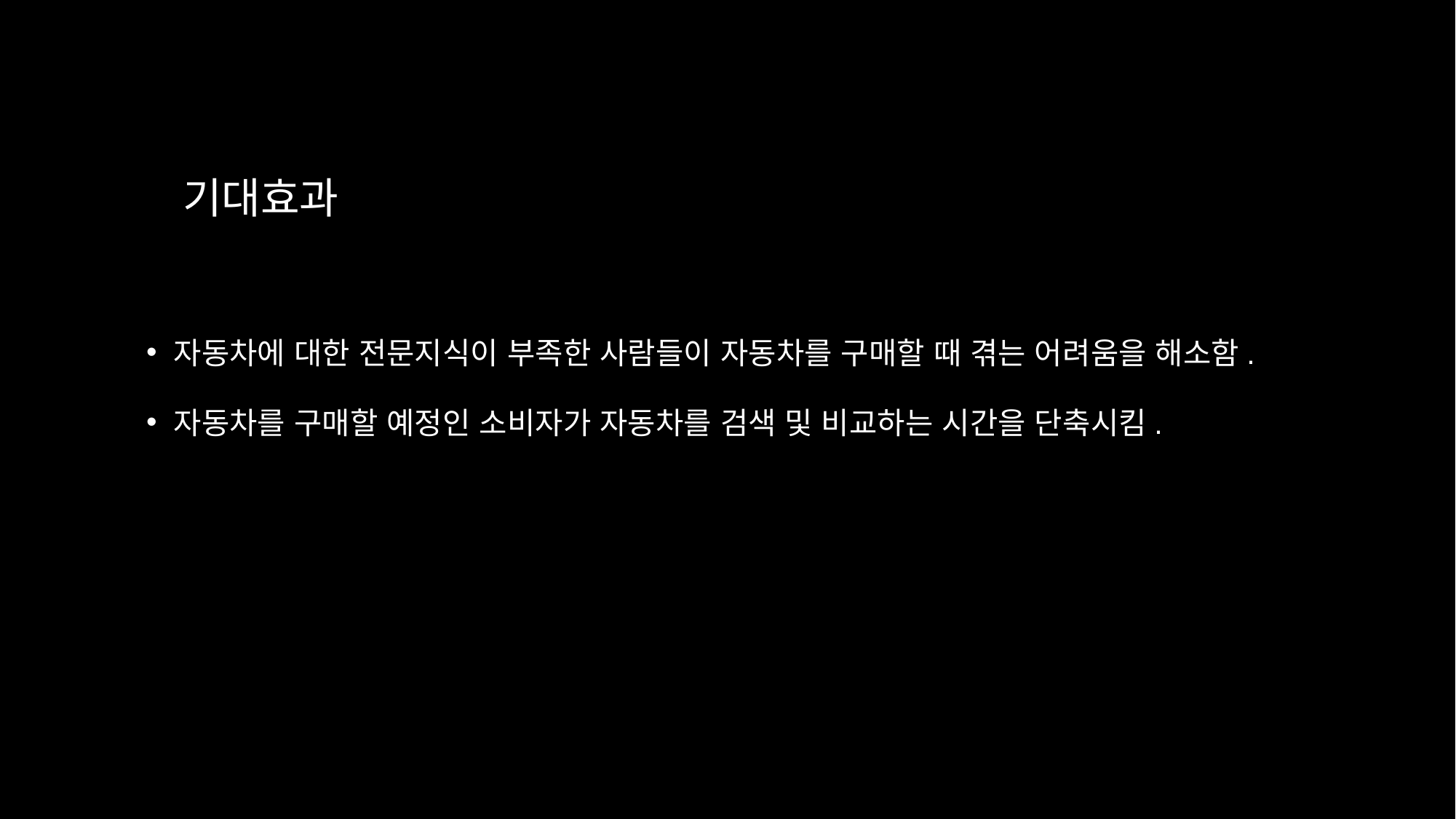

기대효과
자동차에 대한 전문지식이 부족한 사람들이 자동차를 구매할 때 겪는 어려움을 해소함.
자동차를 구매할 예정인 소비자가 자동차를 검색 및 비교하는 시간을 단축시킴.